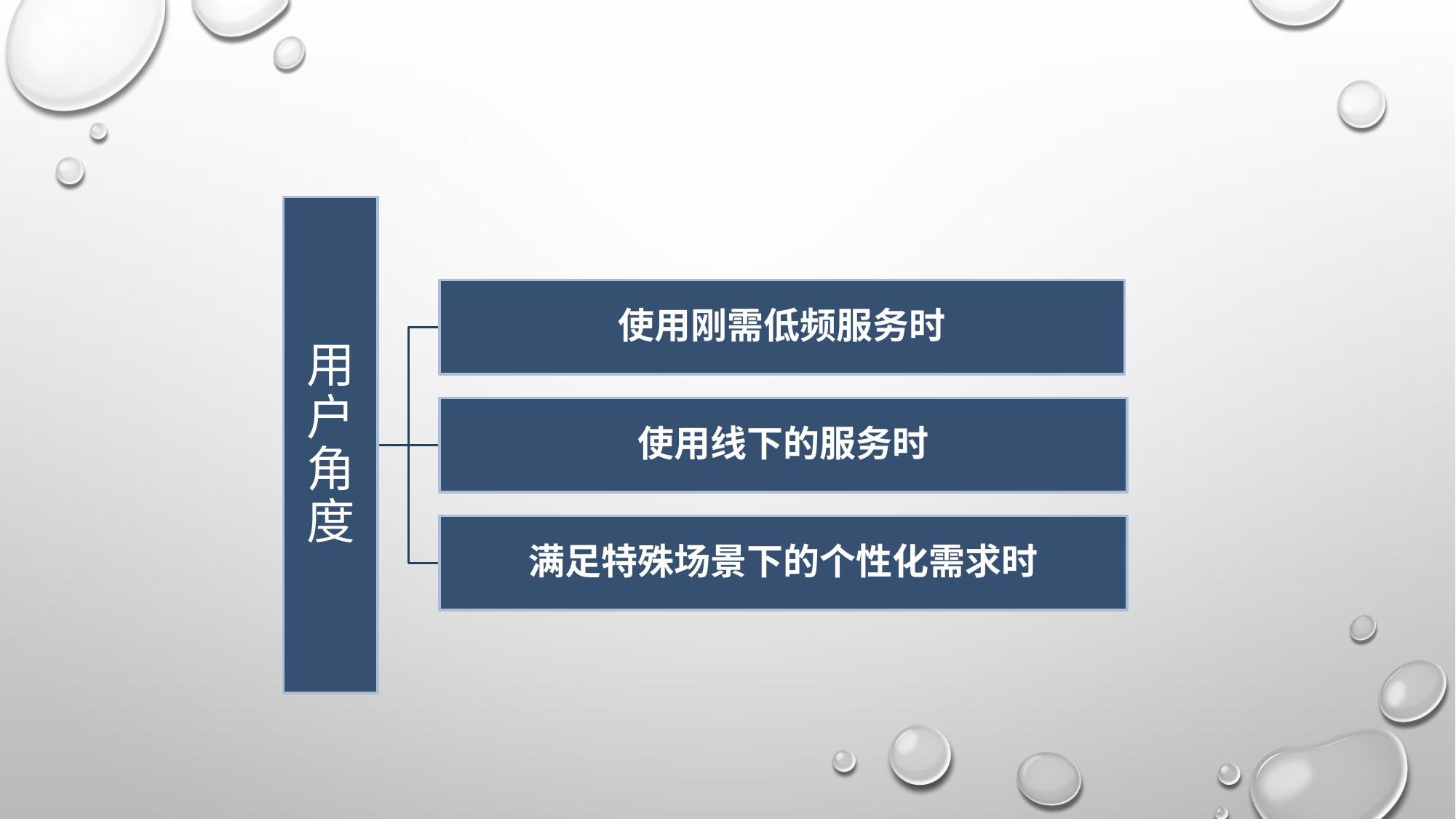

用户角度
使用刚需低频服务时
使用线下的服务时
满足特殊场景下的个性化需求时